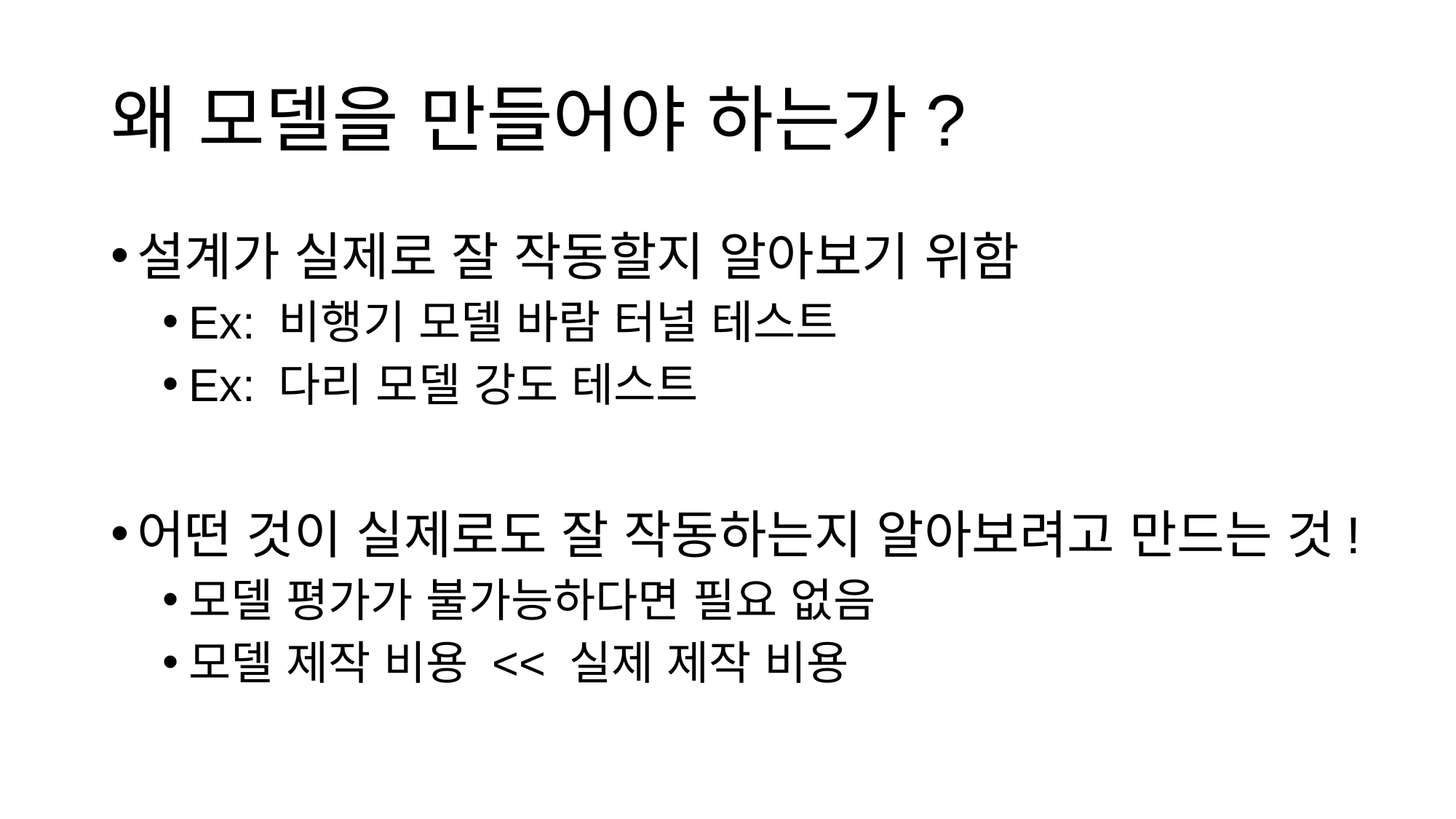

# 왜 모델을 만들어야 하는가?
설계가 실제로 잘 작동할지 알아보기 위함
Ex: 비행기 모델 바람 터널 테스트
Ex: 다리 모델 강도 테스트

어떤 것이 실제로도 잘 작동하는지 알아보려고 만드는 것!
모델 평가가 불가능하다면 필요 없음
모델 제작 비용 << 실제 제작 비용